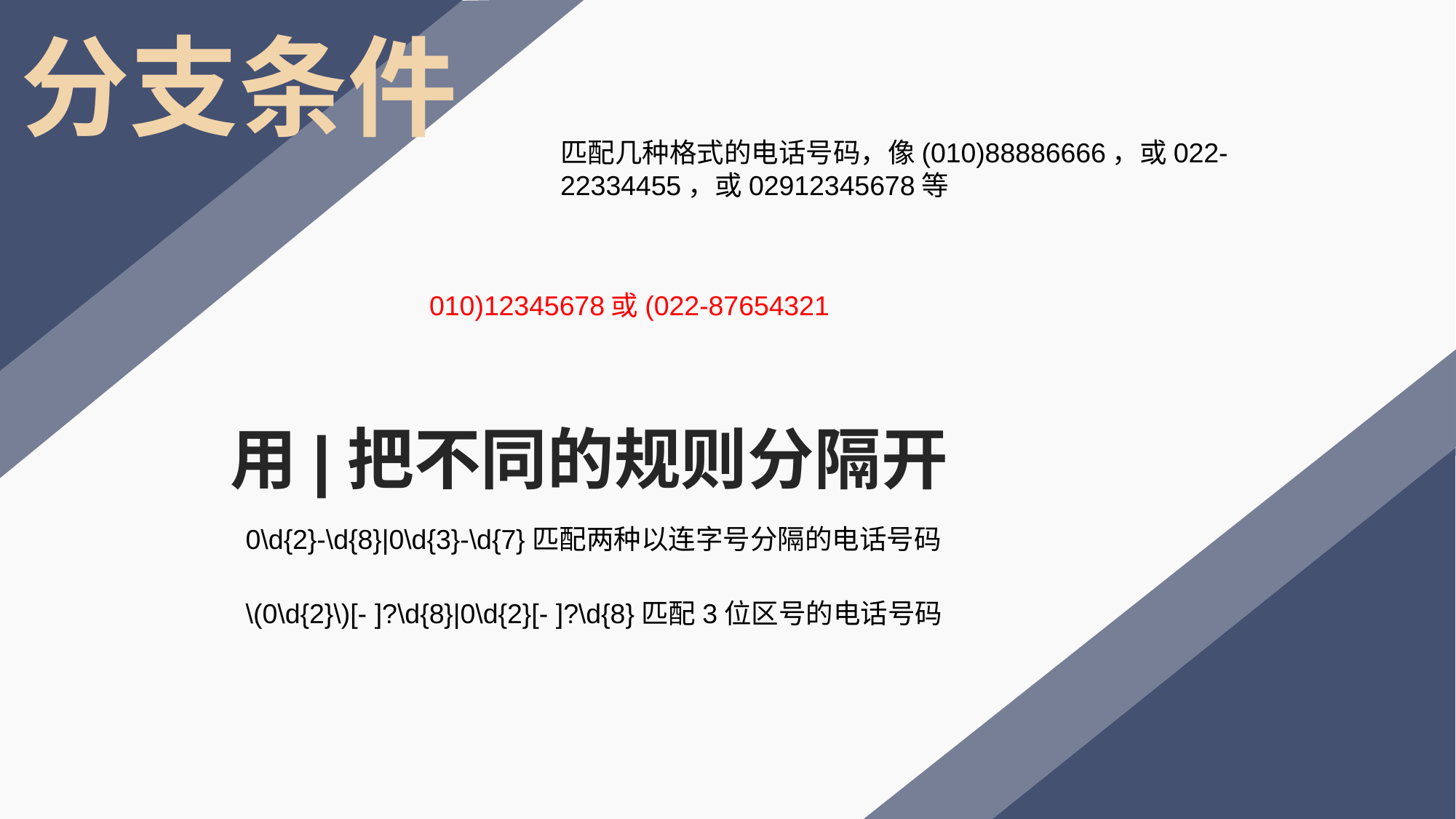

分支条件
匹配几种格式的电话号码，像(010)88886666，或022-22334455，或02912345678等
010)12345678或(022-87654321
用|把不同的规则分隔开
0\d{2}-\d{8}|0\d{3}-\d{7}匹配两种以连字号分隔的电话号码
\(0\d{2}\)[- ]?\d{8}|0\d{2}[- ]?\d{8}匹配3位区号的电话号码